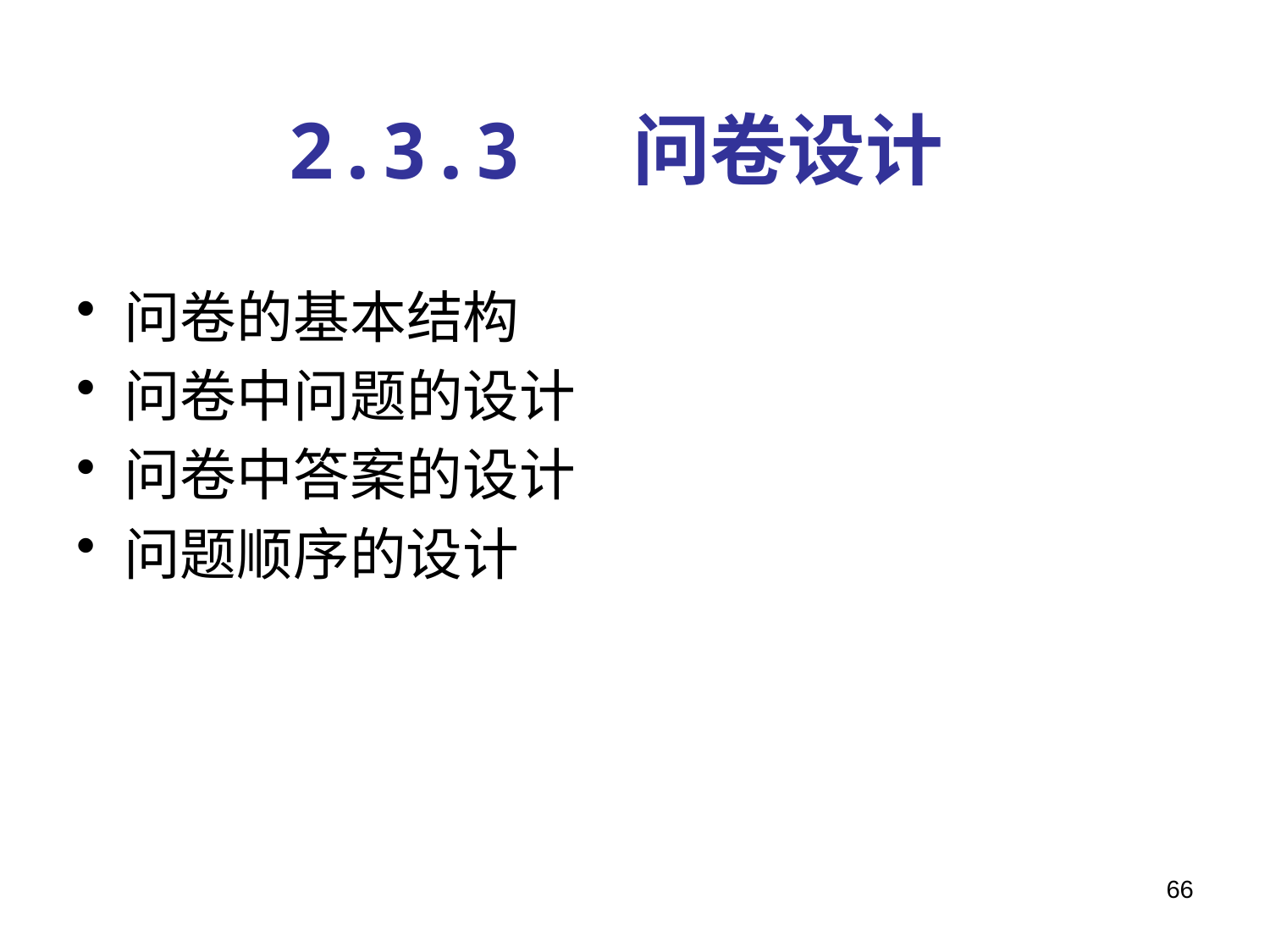

# 2.3.3  问卷设计
问卷的基本结构
问卷中问题的设计
问卷中答案的设计
问题顺序的设计
66